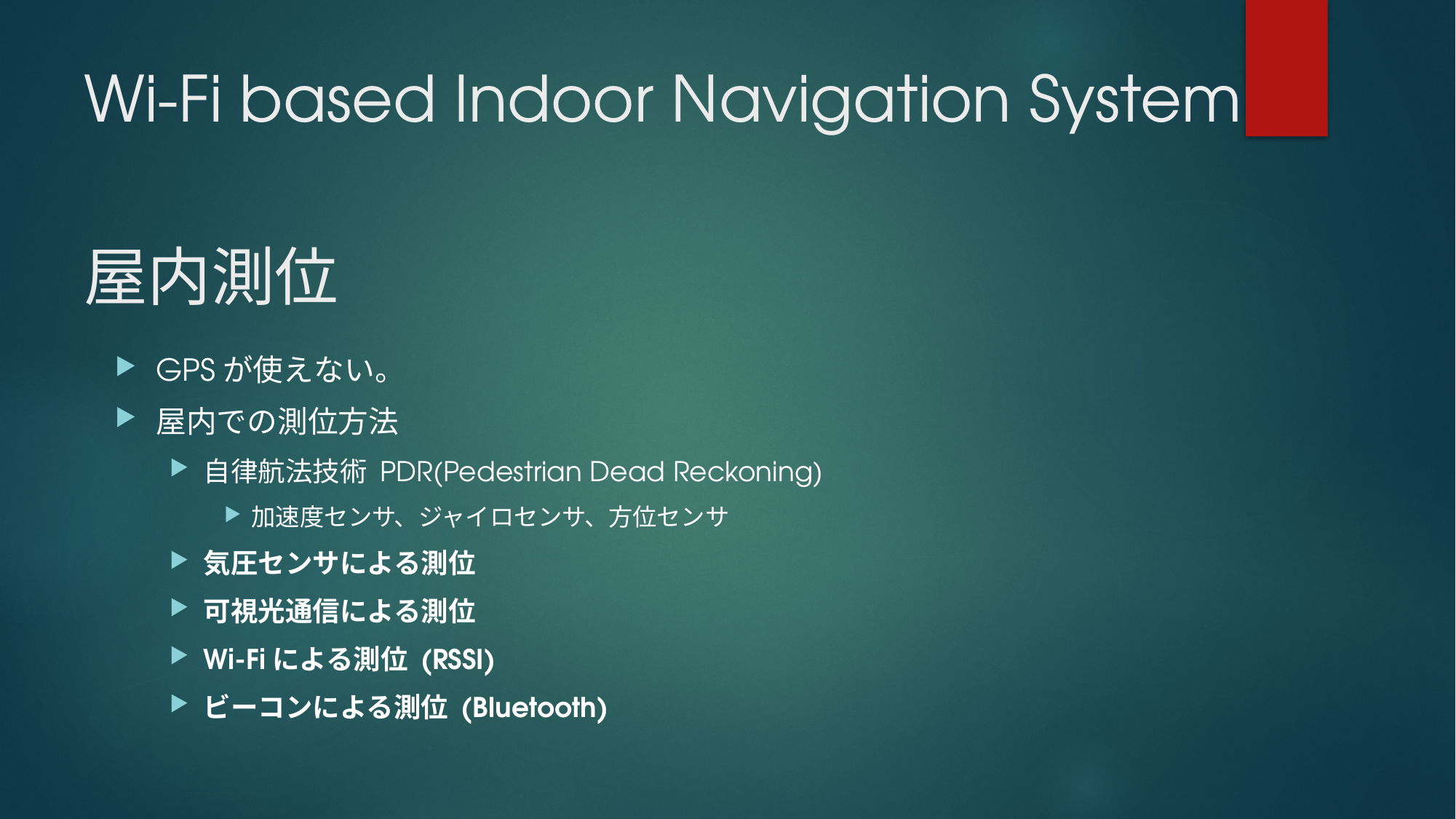

Wi-Fi based Indoor Navigation System
# 屋内測位
GPSが使えない。
屋内での測位方法
自律航法技術 PDR(Pedestrian Dead Reckoning)
加速度センサ、ジャイロセンサ、方位センサ
気圧センサによる測位
可視光通信による測位
Wi-Fiによる測位 (RSSI)
ビーコンによる測位 (Bluetooth)